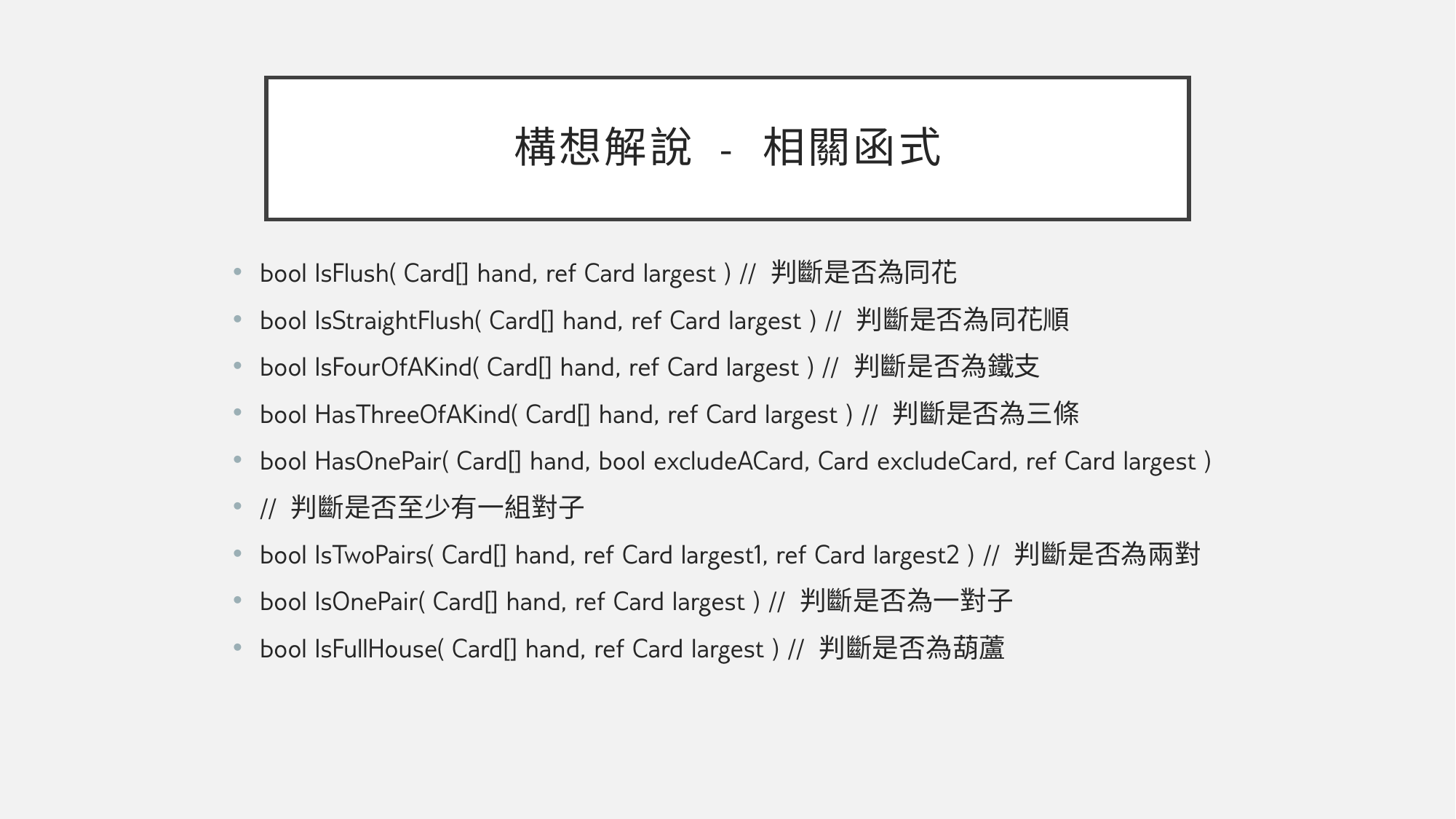

# 構想解說 - 相關函式
bool IsFlush( Card[] hand, ref Card largest ) // 判斷是否為同花
bool IsStraightFlush( Card[] hand, ref Card largest ) // 判斷是否為同花順
bool IsFourOfAKind( Card[] hand, ref Card largest ) // 判斷是否為鐵支
bool HasThreeOfAKind( Card[] hand, ref Card largest ) // 判斷是否為三條
bool HasOnePair( Card[] hand, bool excludeACard, Card excludeCard, ref Card largest )
// 判斷是否至少有一組對子
bool IsTwoPairs( Card[] hand, ref Card largest1, ref Card largest2 ) // 判斷是否為兩對
bool IsOnePair( Card[] hand, ref Card largest ) // 判斷是否為一對子
bool IsFullHouse( Card[] hand, ref Card largest ) // 判斷是否為葫蘆